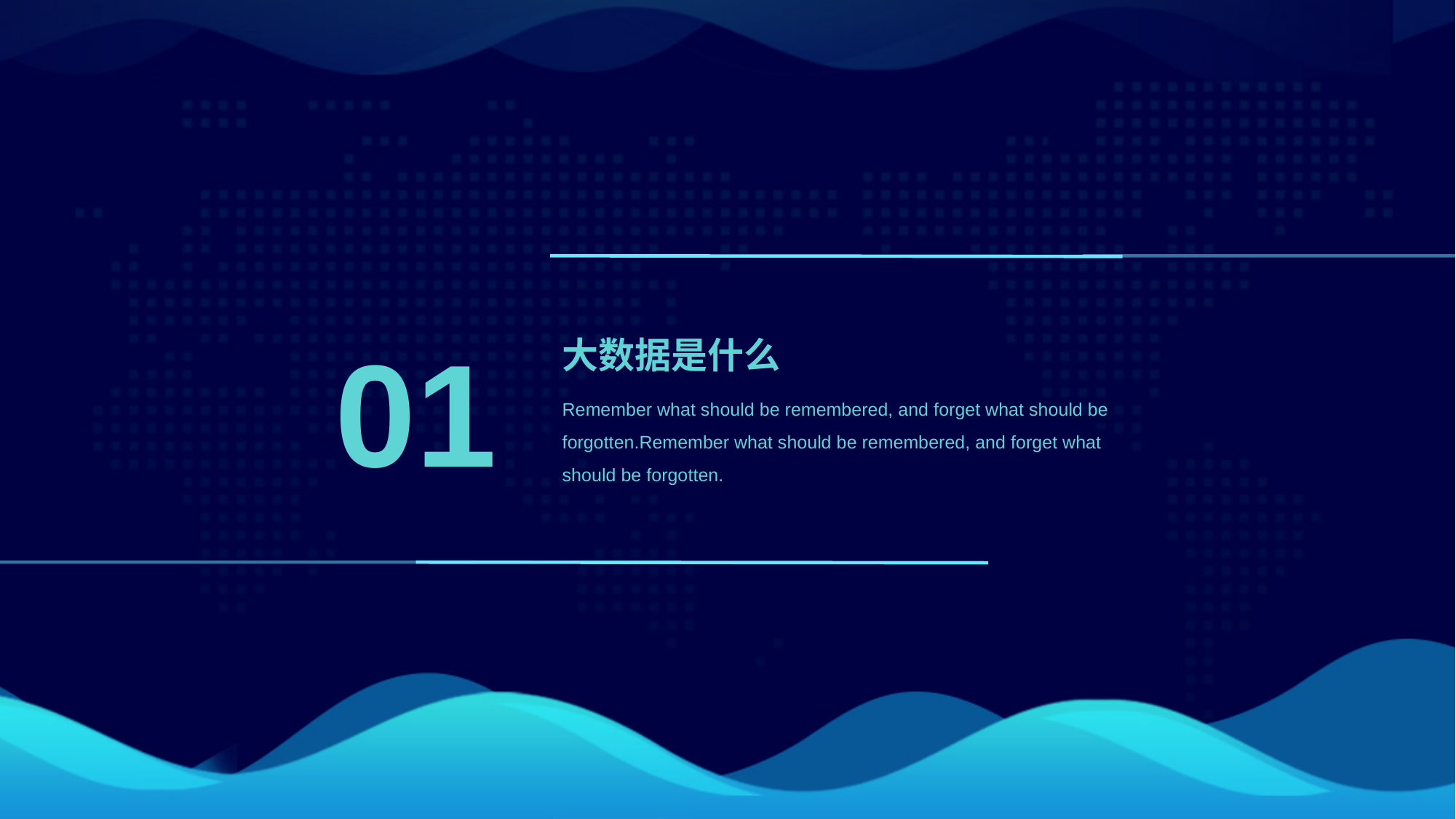

01
大数据是什么
Remember what should be remembered, and forget what should be forgotten.Remember what should be remembered, and forget what should be forgotten.